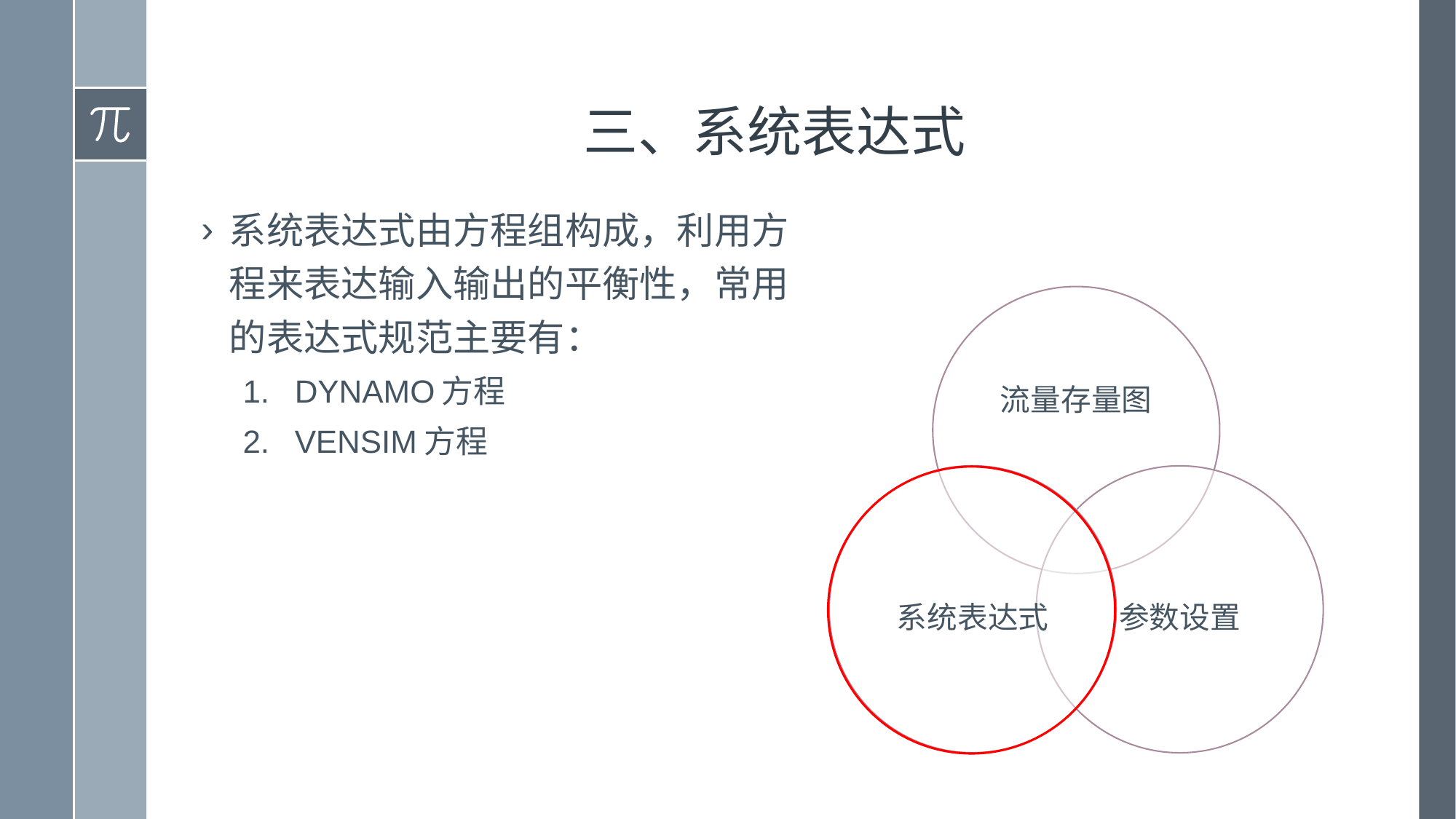

# 三、系统表达式
系统表达式由方程组构成，利用方程来表达输入输出的平衡性，常用的表达式规范主要有：
DYNAMO方程
VENSIM方程
流量存量图
参数设置
系统表达式